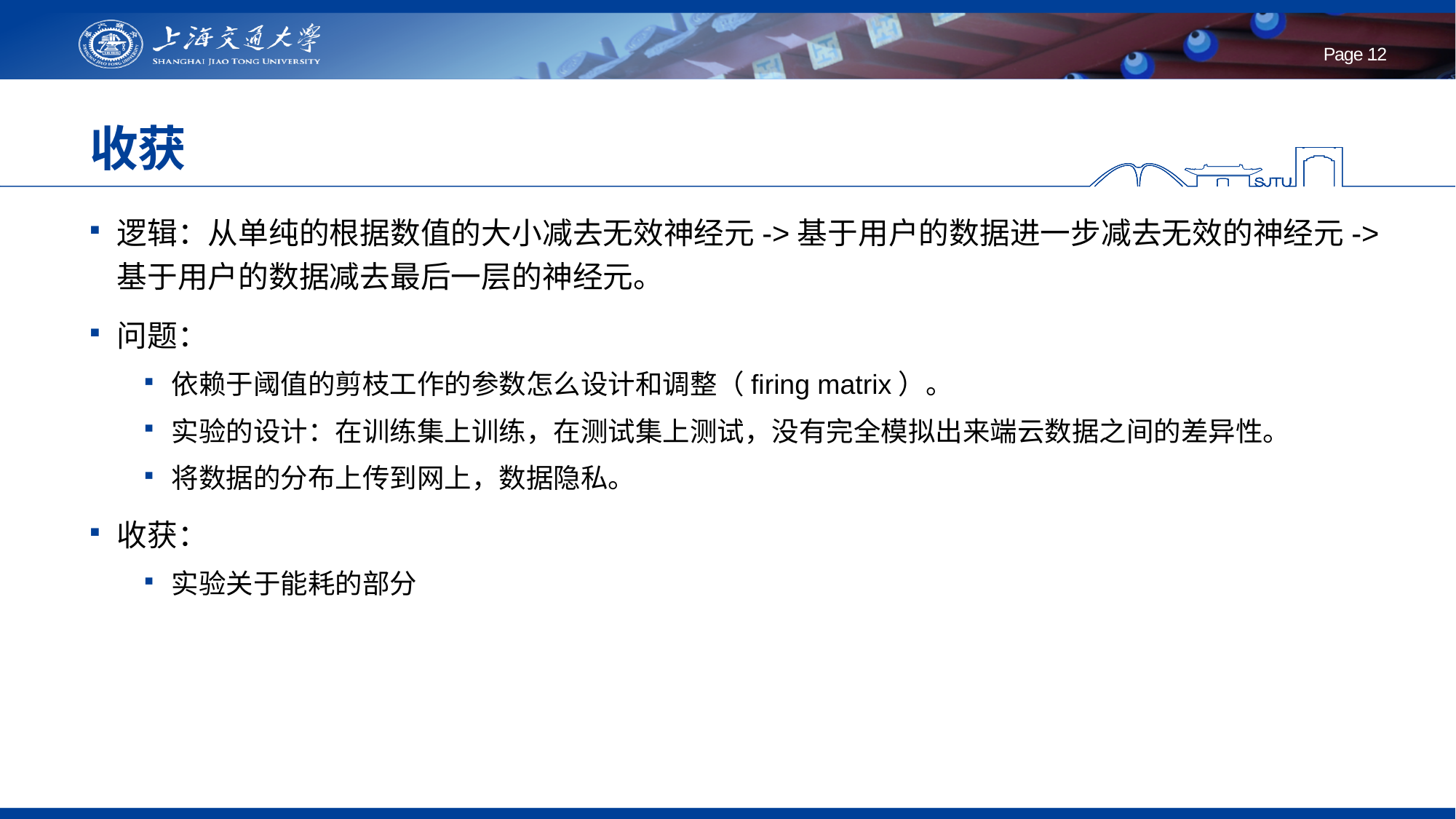

# 收获
逻辑：从单纯的根据数值的大小减去无效神经元->基于用户的数据进一步减去无效的神经元->基于用户的数据减去最后一层的神经元。
问题：
依赖于阈值的剪枝工作的参数怎么设计和调整（firing matrix）。
实验的设计：在训练集上训练，在测试集上测试，没有完全模拟出来端云数据之间的差异性。
将数据的分布上传到网上，数据隐私。
收获：
实验关于能耗的部分